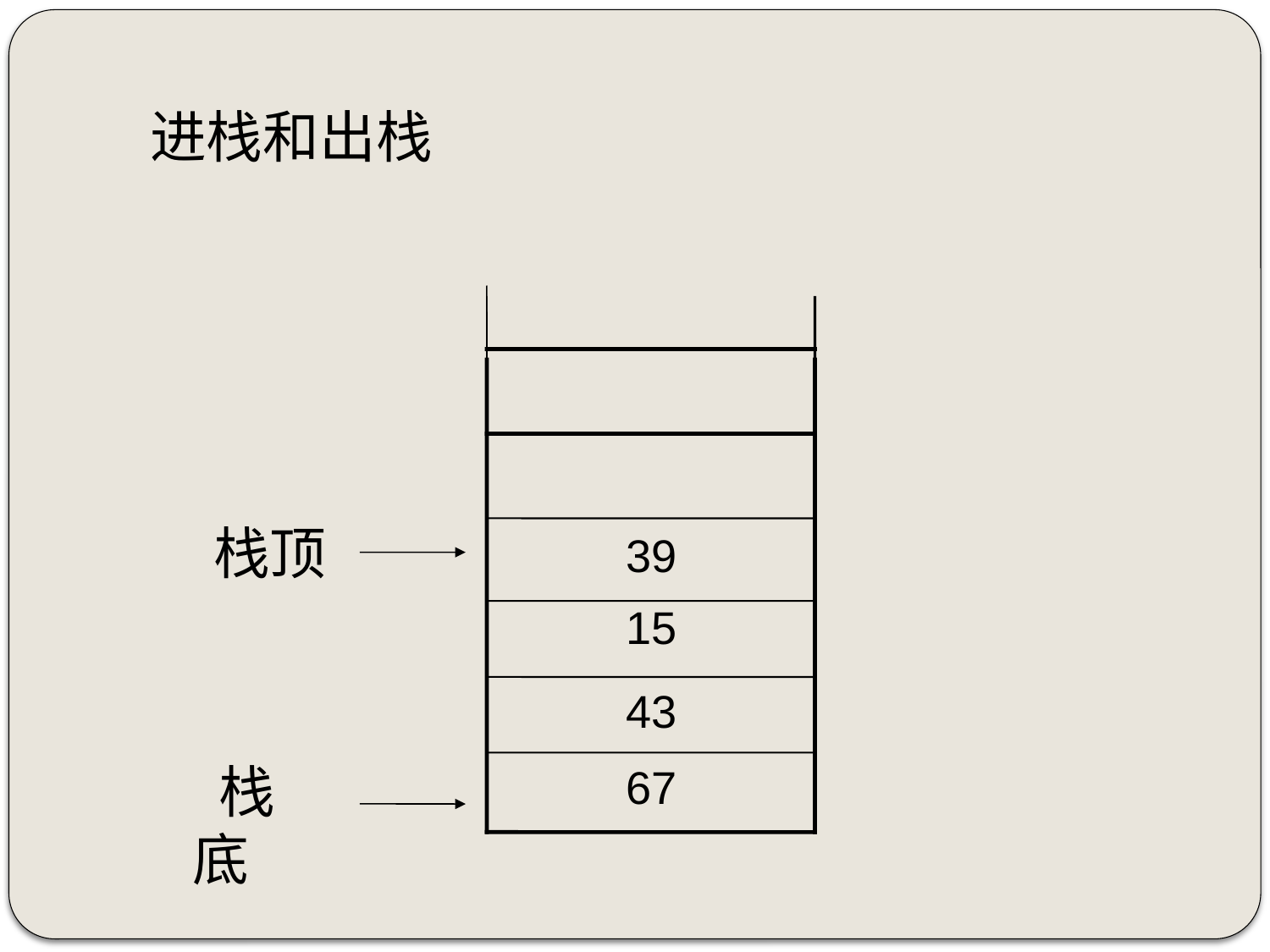

进栈和出栈

栈顶

          39

          15

          43

 栈底
          67